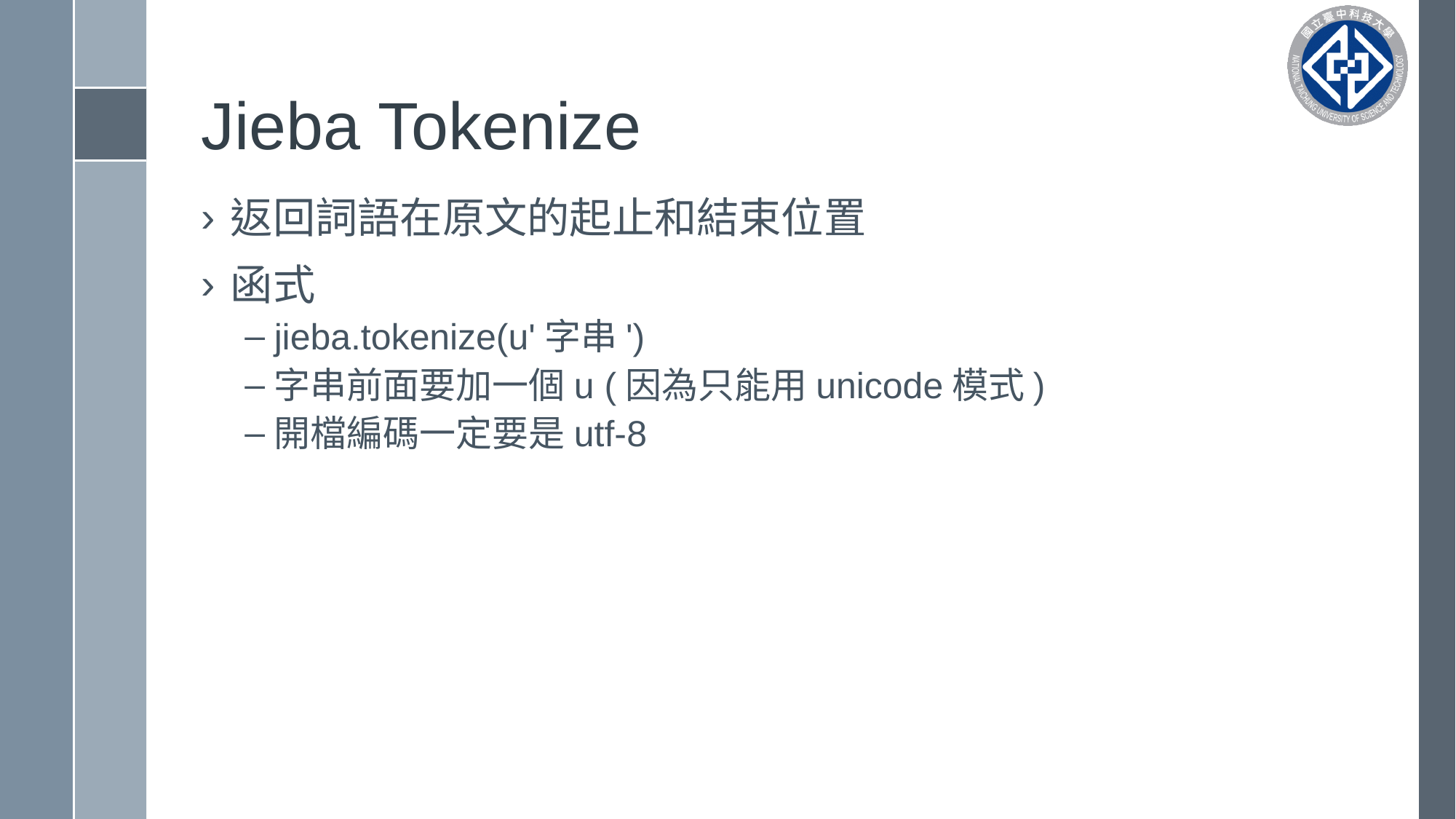

# Jieba Tokenize
返回詞語在原文的起止和結束位置
函式
jieba.tokenize(u'字串')
字串前面要加一個u (因為只能用unicode模式)
開檔編碼一定要是utf-8